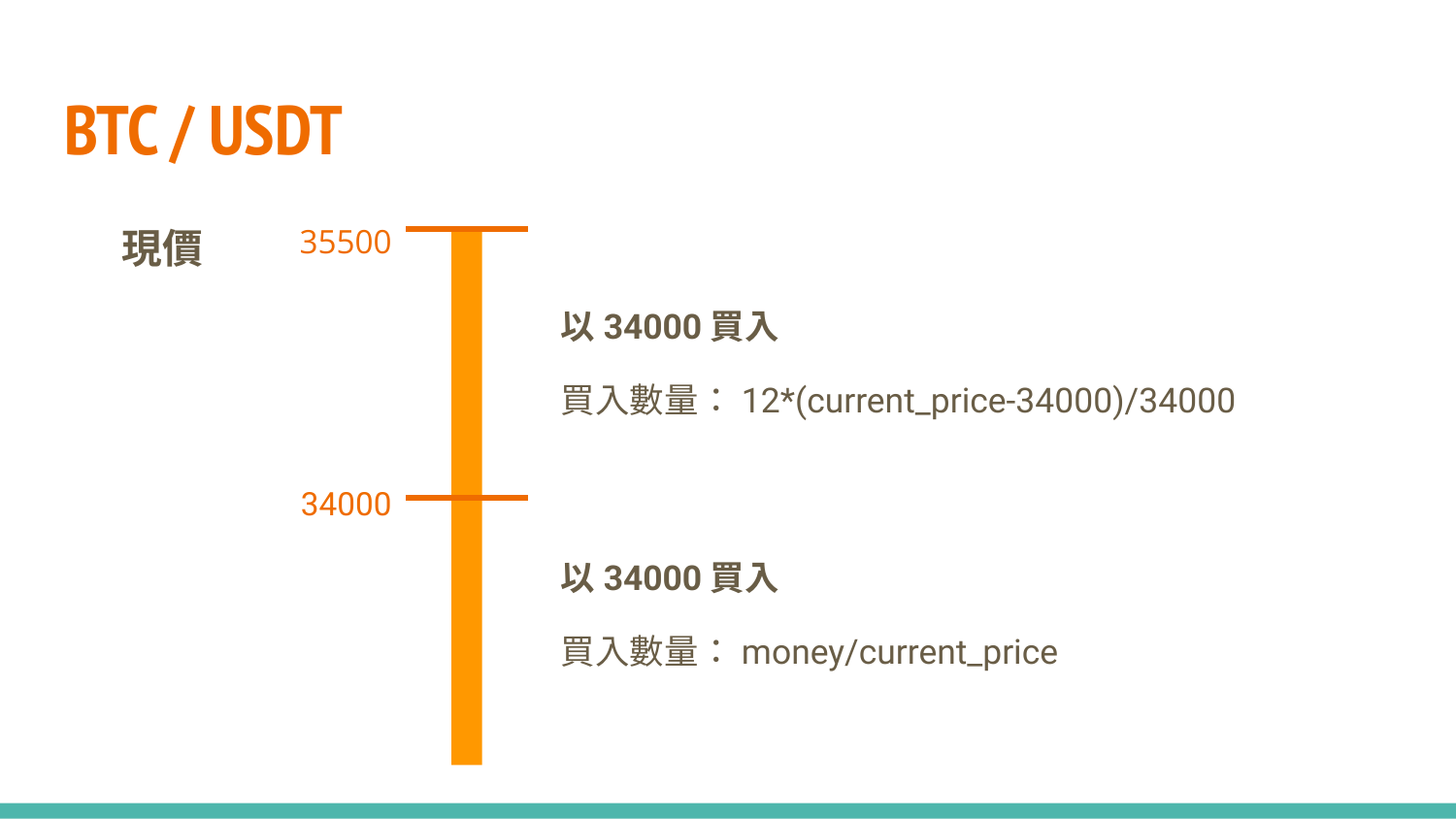

# BTC / USDT
35500

以34000買入
買入數量：12*(current_price-34000)/34000
34000

以34000買入
買入數量：money/current_price

現價